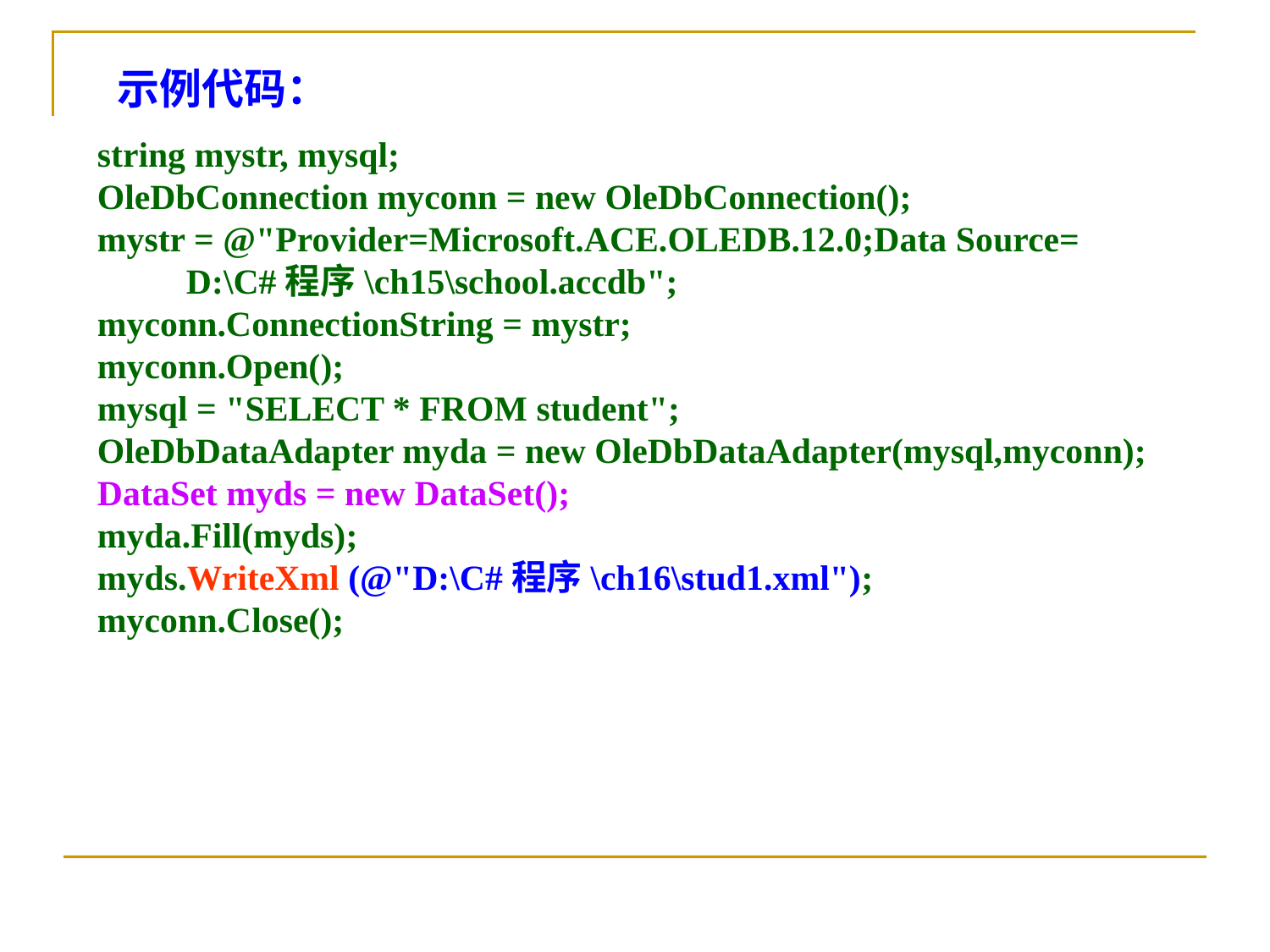

示例代码：
string mystr, mysql;
OleDbConnection myconn = new OleDbConnection();
mystr = @"Provider=Microsoft.ACE.OLEDB.12.0;Data Source=
          D:\C#程序\ch15\school.accdb";
myconn.ConnectionString = mystr;
myconn.Open();
mysql = "SELECT * FROM student";
OleDbDataAdapter myda = new OleDbDataAdapter(mysql,myconn);
DataSet myds = new DataSet();
myda.Fill(myds);
myds.WriteXml (@"D:\C#程序\ch16\stud1.xml");
myconn.Close();